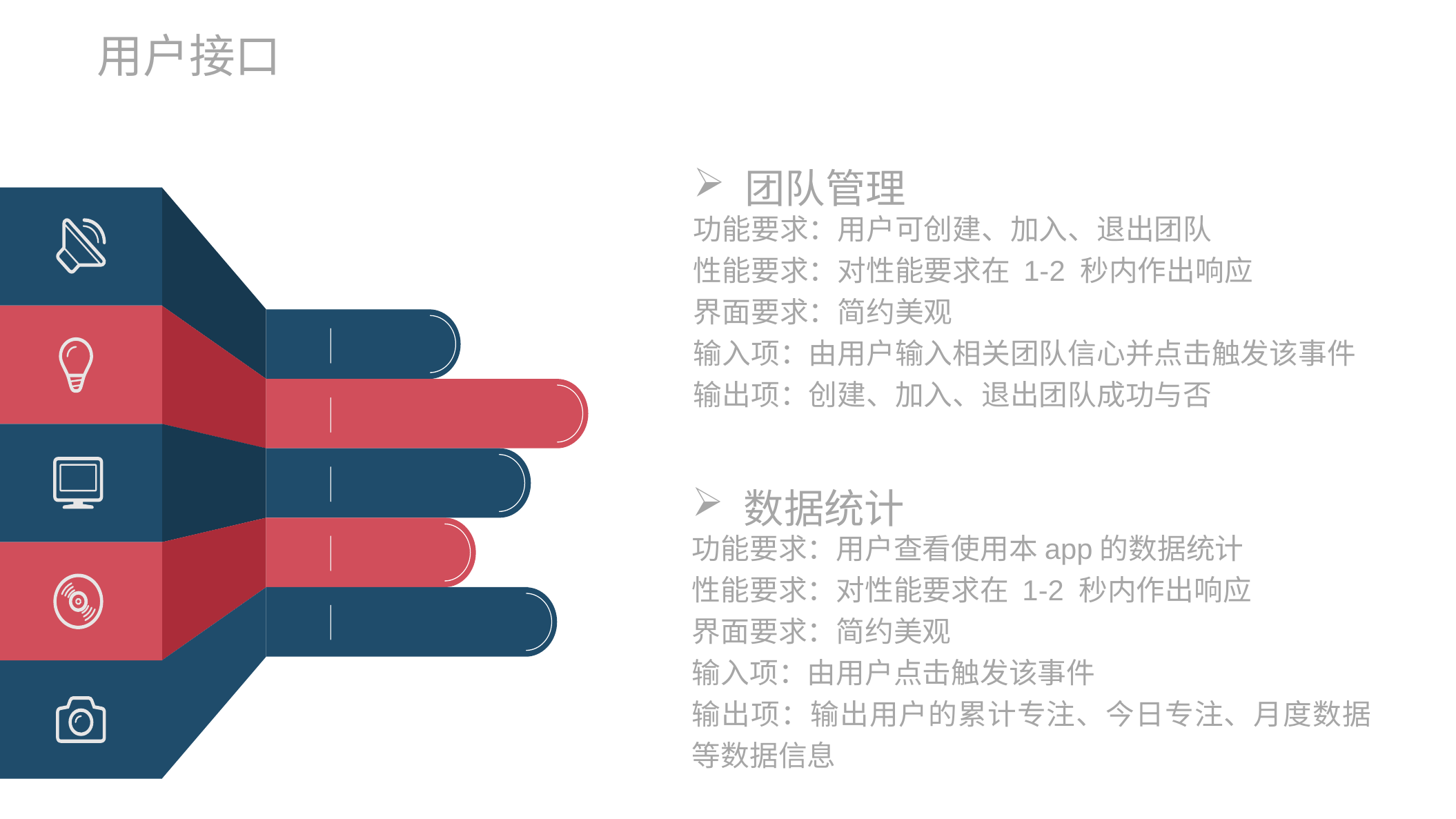

用户接口
团队管理
功能要求：用户可创建、加入、退出团队
性能要求：对性能要求在 1-2 秒内作出响应
界面要求：简约美观
输入项：由用户输入相关团队信心并点击触发该事件
输出项：创建、加入、退出团队成功与否

数据统计
功能要求：用户查看使用本app的数据统计
性能要求：对性能要求在 1-2 秒内作出响应
界面要求：简约美观
输入项：由用户点击触发该事件
输出项：输出用户的累计专注、今日专注、月度数据等数据信息